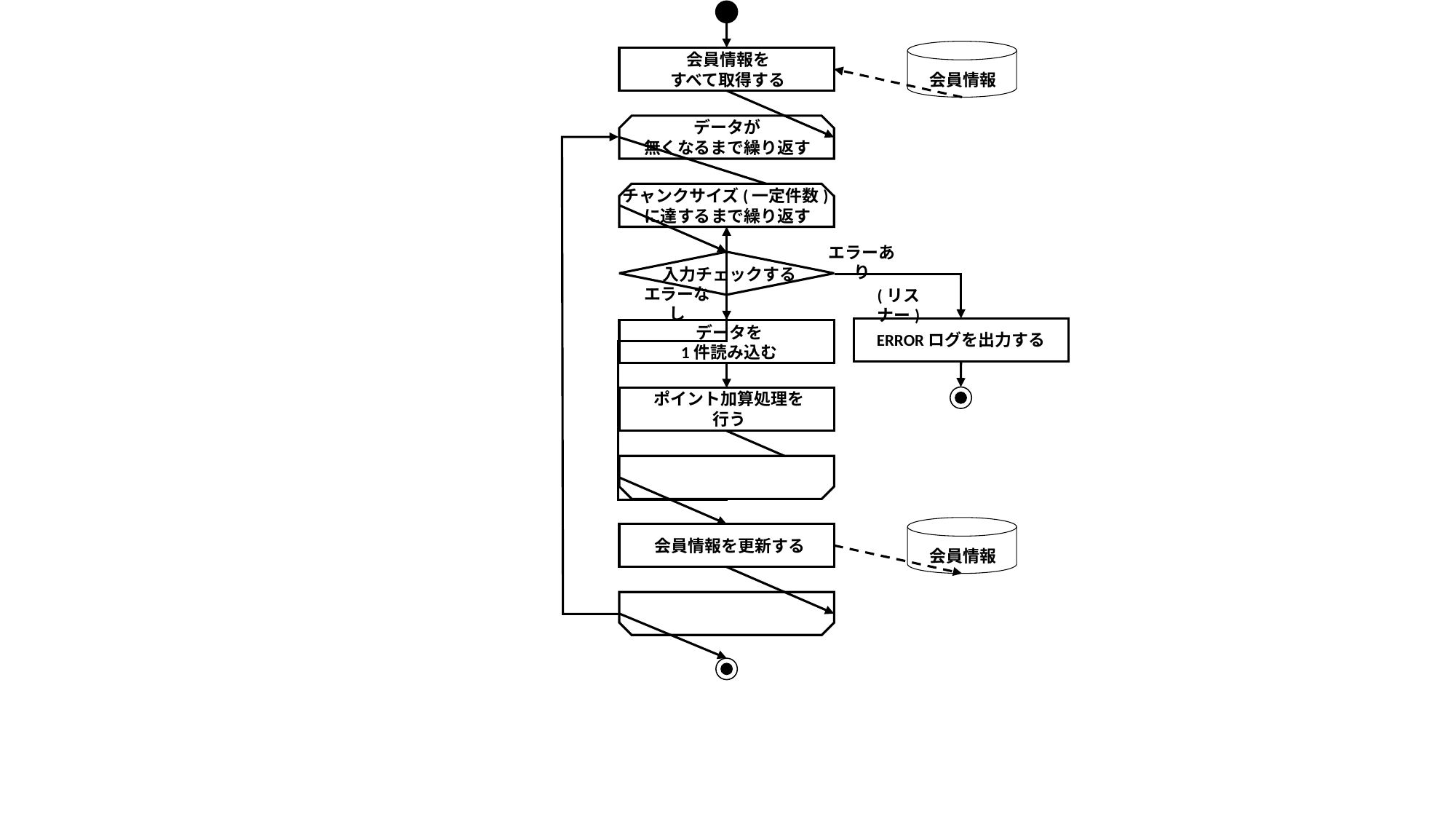

会員情報を
すべて取得する

会員情報
データが
無くなるまで繰り返す

チャンクサイズ(一定件数)に達するまで繰り返す
エラーあり

入力チェックする
エラーなし
(リスナー)
ERRORログを出力する

データを
1件読み込む

ポイント加算処理を
行う

会員情報を更新する

会員情報